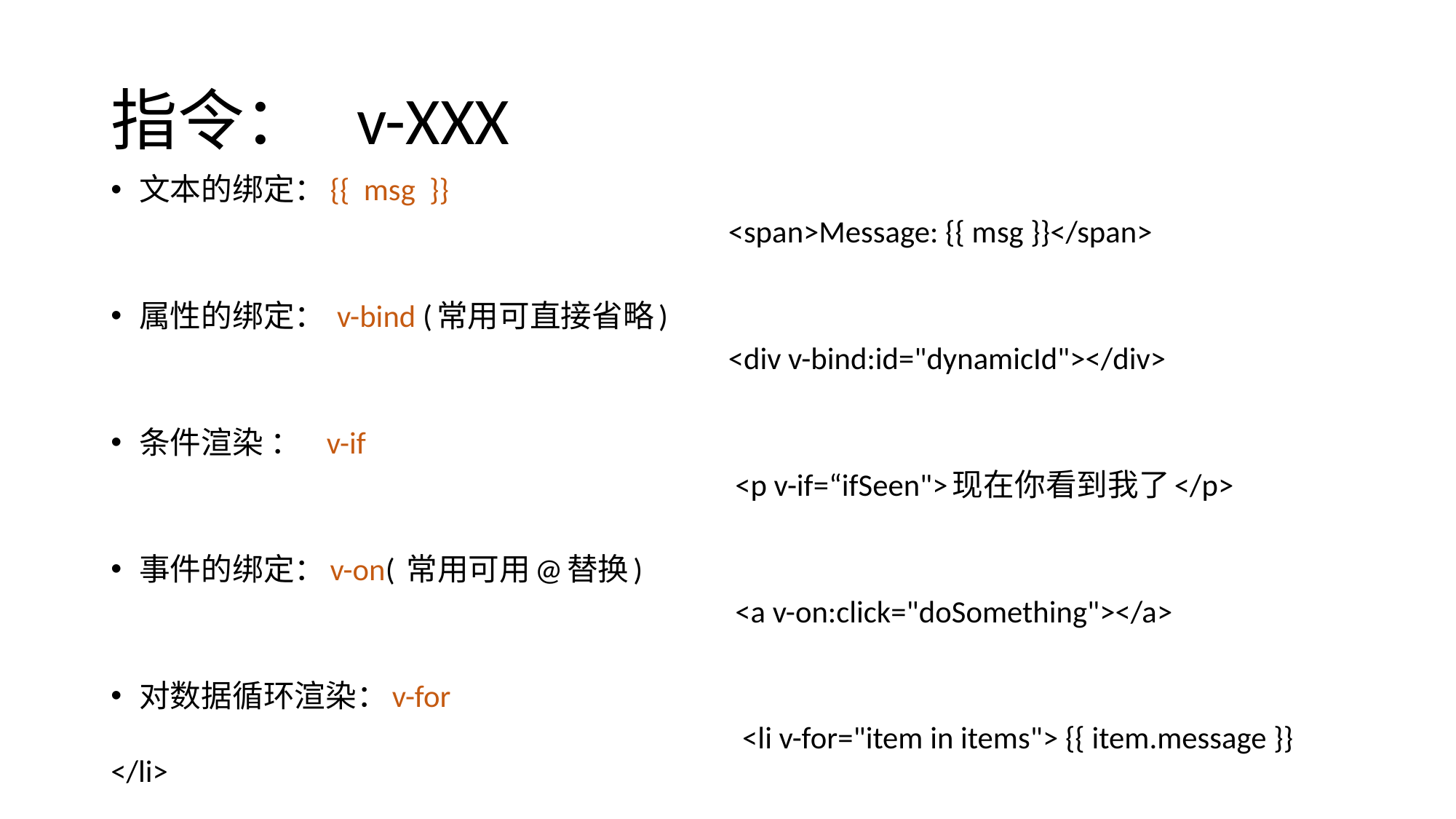

# 指令：  v-XXX
文本的绑定：{{  msg  }}
                                                                                       <span>Message: {{ msg }}</span>

属性的绑定： v-bind (常用可直接省略)
                                                                                       <div v-bind:id="dynamicId"></div>

条件渲染 ：   v-if
                                                                                        <p v-if=“ifSeen">现在你看到我了</p>

事件的绑定：v-on( 常用可用@替换)
                                                                                        <a v-on:click="doSomething"></a>

对数据循环渲染：v-for
                                                                                         <li v-for="item in items"> {{ item.message }} </li>